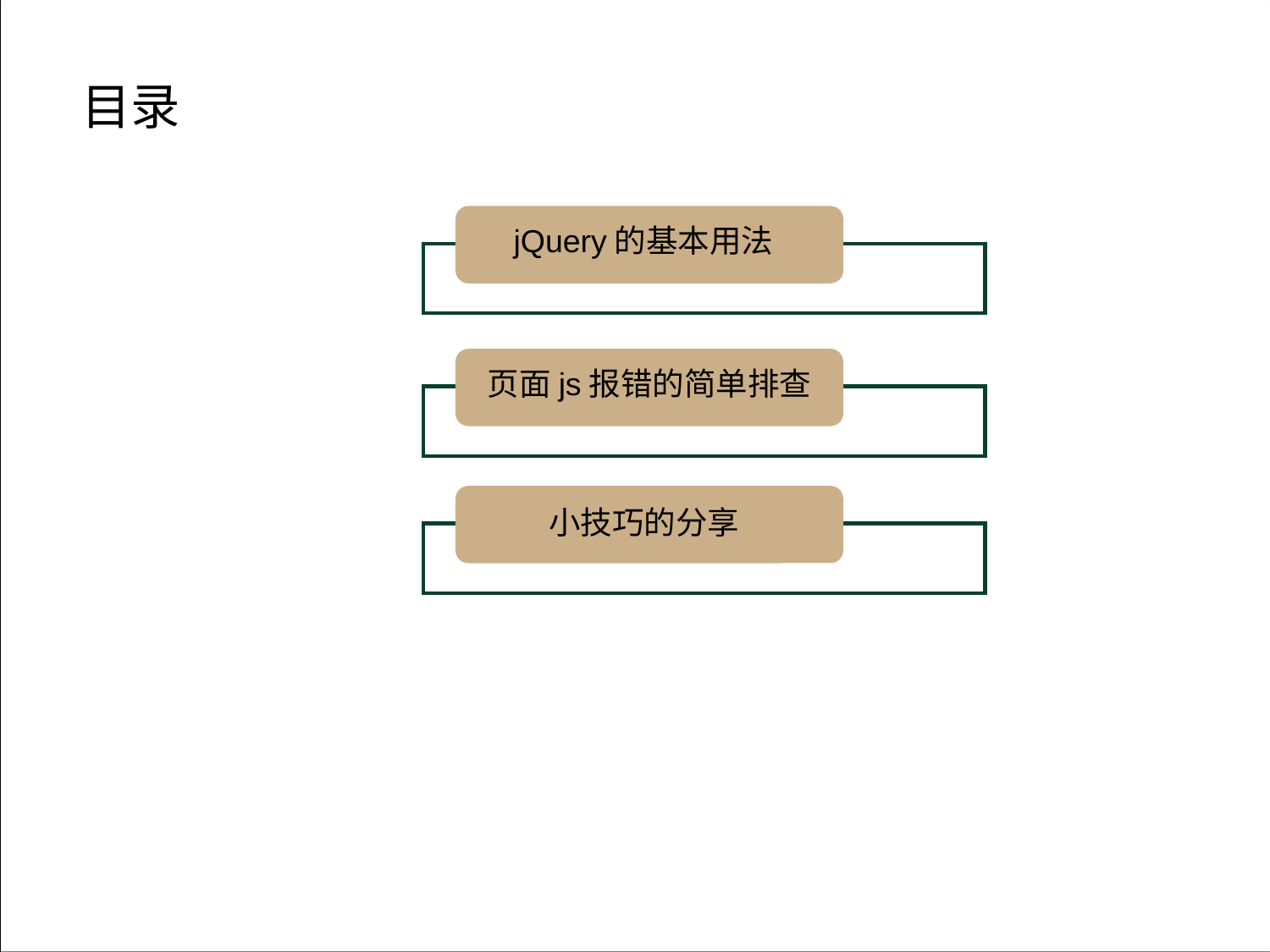

目录

jQuery的基本用法
点击添加文本

页面js报错的简单排查
点击添加文本

小技巧的分享
点击添加文本
点击添加文本